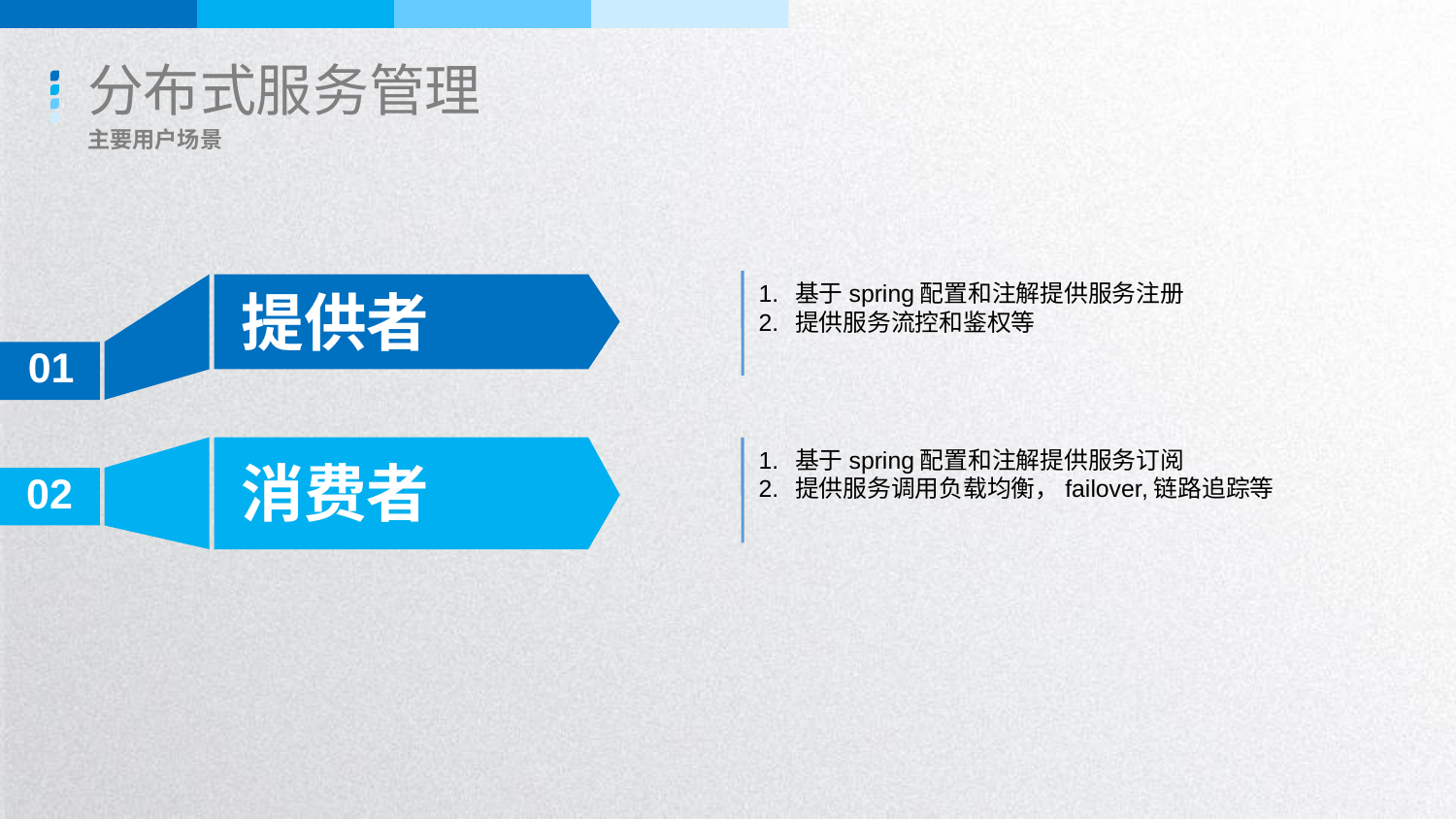

分布式服务管理
主要用户场景
基于spring配置和注解提供服务注册
提供服务流控和鉴权等

提供者
01

基于spring配置和注解提供服务订阅
提供服务调用负载均衡，failover,链路追踪等
消费者
02